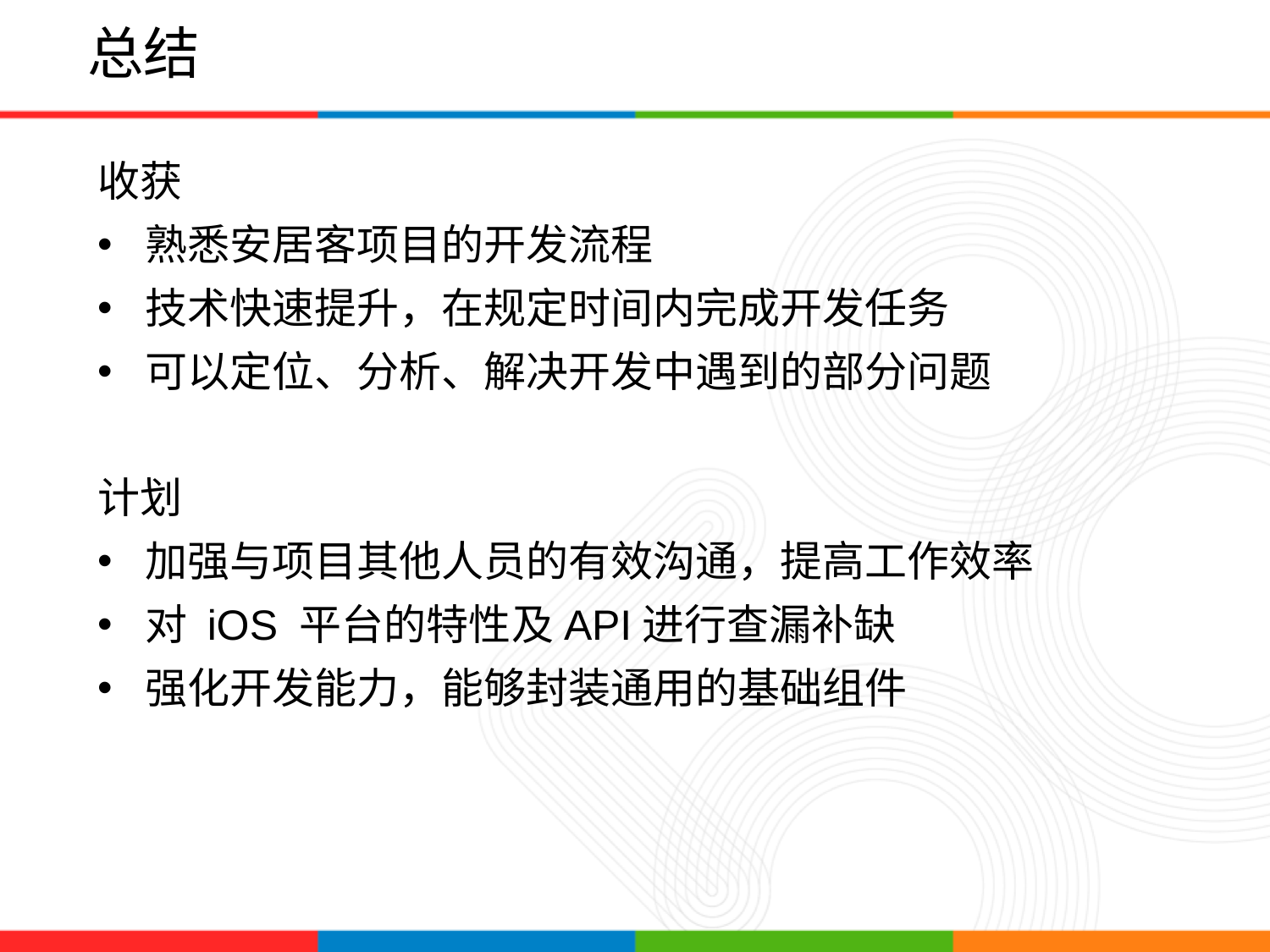

# 总结
收获
熟悉安居客项目的开发流程
技术快速提升，在规定时间内完成开发任务
可以定位、分析、解决开发中遇到的部分问题

计划
加强与项目其他人员的有效沟通，提高工作效率
对 iOS 平台的特性及API进行查漏补缺
强化开发能力，能够封装通用的基础组件